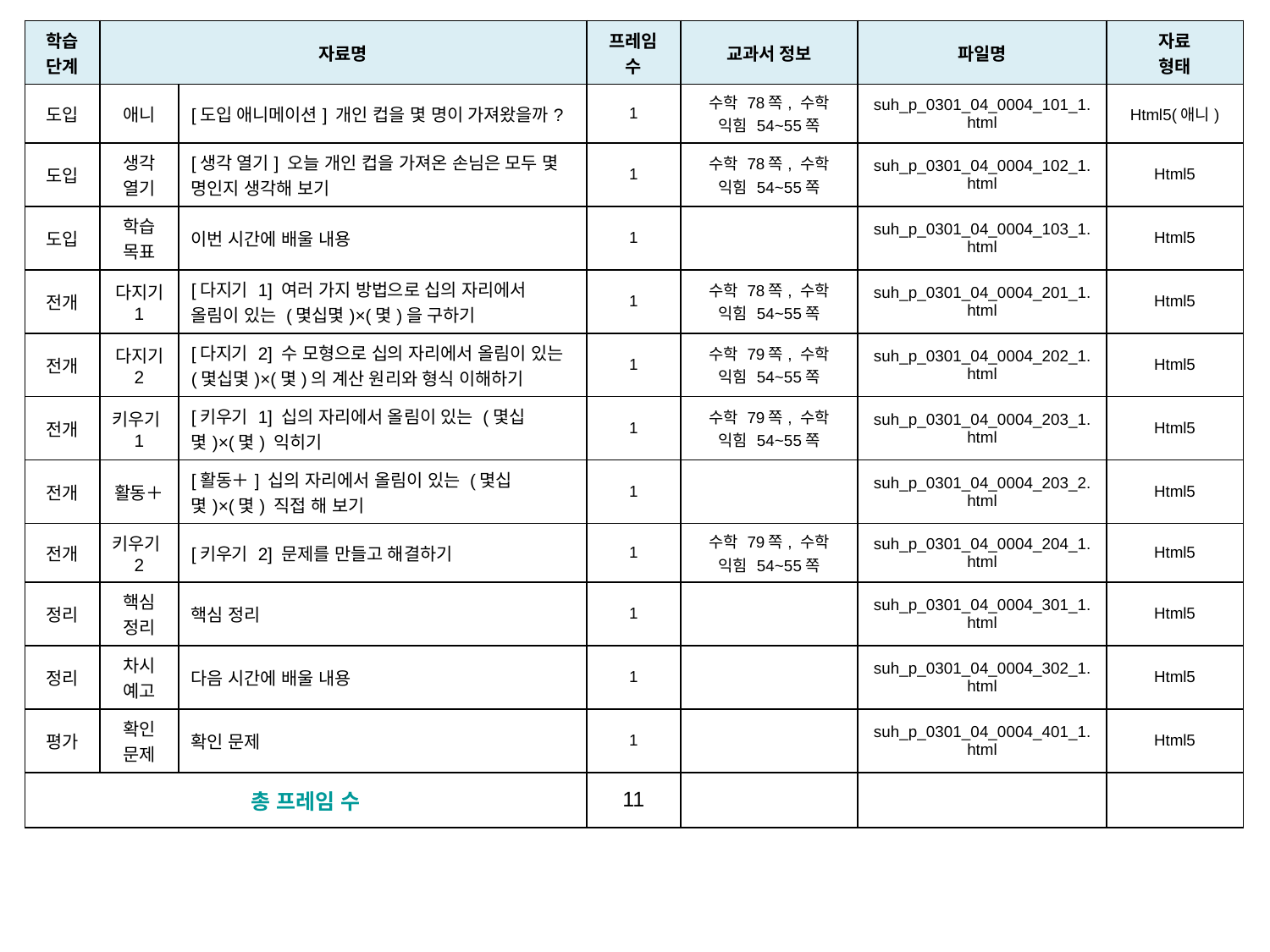

| 학습 단계 | 자료명 |  | 프레임 수 | 교과서 정보 | 파일명 | 자료 형태 |
| --- | --- | --- | --- | --- | --- | --- |
| 도입 | 애니 | [도입 애니메이션] 개인 컵을 몇 명이 가져왔을까? | 1 | 수학 78쪽, 수학 익힘 54~55쪽 | suh\_p\_0301\_04\_0004\_101\_1.html | Html5(애니) |
| 도입 | 생각 열기 | [생각 열기] 오늘 개인 컵을 가져온 손님은 모두 몇 명인지 생각해 보기 | 1 | 수학 78쪽, 수학 익힘 54~55쪽 | suh\_p\_0301\_04\_0004\_102\_1.html | Html5 |
| 도입 | 학습 목표 | 이번 시간에 배울 내용 | 1 |  | suh\_p\_0301\_04\_0004\_103\_1.html | Html5 |
| 전개 | 다지기 1 | [다지기 1] 여러 가지 방법으로 십의 자리에서 올림이 있는 (몇십몇)×(몇)을 구하기 | 1 | 수학 78쪽, 수학 익힘 54~55쪽 | suh\_p\_0301\_04\_0004\_201\_1.html | Html5 |
| 전개 | 다지기 2 | [다지기 2] 수 모형으로 십의 자리에서 올림이 있는 (몇십몇)×(몇)의 계산 원리와 형식 이해하기 | 1 | 수학 79쪽, 수학 익힘 54~55쪽 | suh\_p\_0301\_04\_0004\_202\_1.html | Html5 |
| 전개 | 키우기1 | [키우기 1] 십의 자리에서 올림이 있는 (몇십몇)×(몇) 익히기 | 1 | 수학 79쪽, 수학 익힘 54~55쪽 | suh\_p\_0301\_04\_0004\_203\_1.html | Html5 |
| 전개 | 활동＋ | [활동＋] 십의 자리에서 올림이 있는 (몇십몇)×(몇) 직접 해 보기 | 1 |  | suh\_p\_0301\_04\_0004\_203\_2.html | Html5 |
| 전개 | 키우기2 | [키우기 2] 문제를 만들고 해결하기 | 1 | 수학 79쪽, 수학 익힘 54~55쪽 | suh\_p\_0301\_04\_0004\_204\_1.html | Html5 |
| 정리 | 핵심 정리 | 핵심 정리 | 1 |  | suh\_p\_0301\_04\_0004\_301\_1.html | Html5 |
| 정리 | 차시 예고 | 다음 시간에 배울 내용 | 1 |  | suh\_p\_0301\_04\_0004\_302\_1.html | Html5 |
| 평가 | 확인 문제 | 확인 문제 | 1 |  | suh\_p\_0301\_04\_0004\_401\_1.html | Html5 |
| 총 프레임 수 |  |  | 11 |  |  |  |